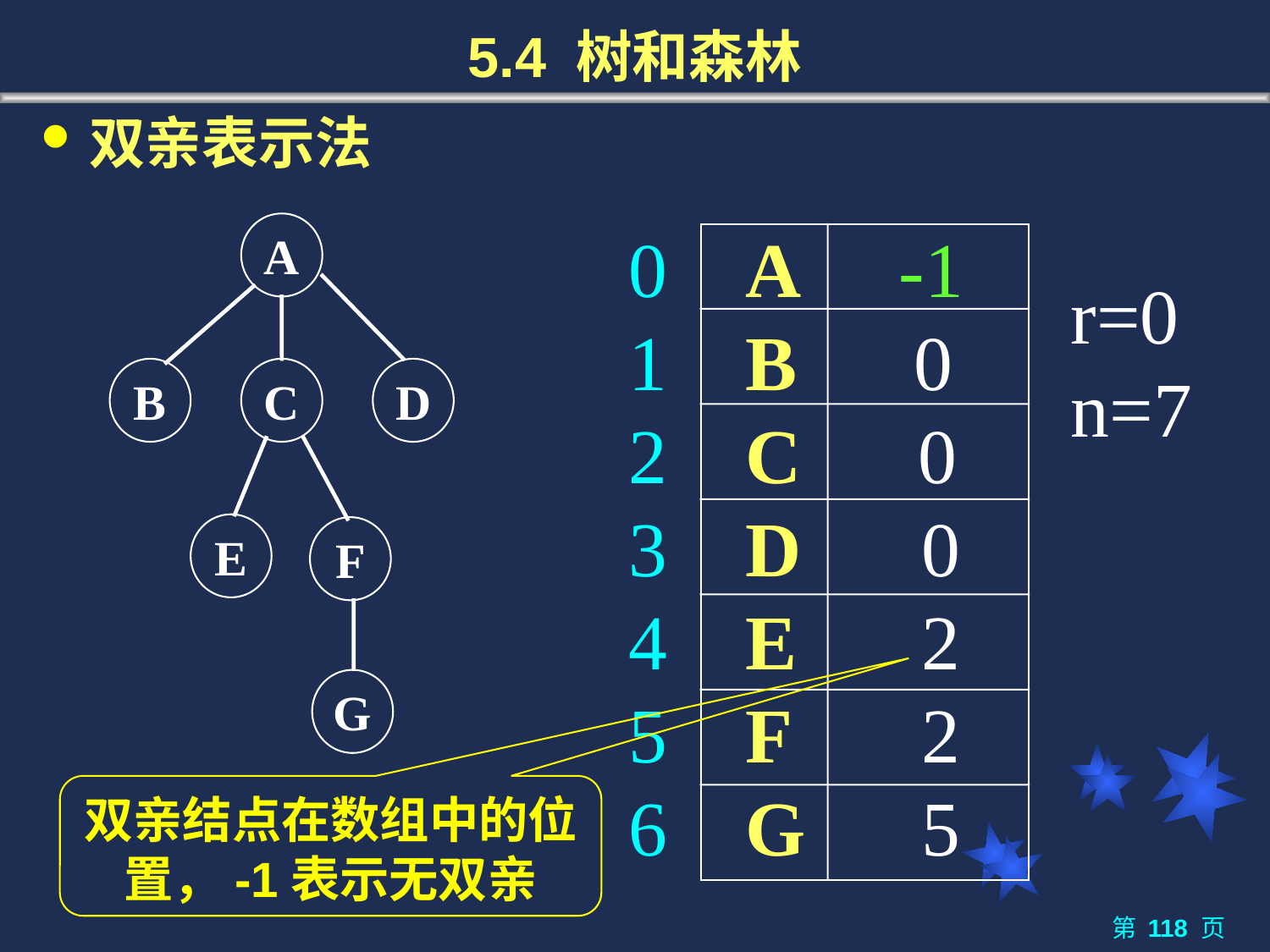

# 5.4 树和森林
双亲表示法
A

B
C
D

E
F

G
0    A     -1
1    B      0
2    C      0
3    D 	  0
4    E   	  2
5    F   	  2
6    G  	  5

r=0
n=7
双亲结点在数组中的位置，-1表示无双亲
第 118 页